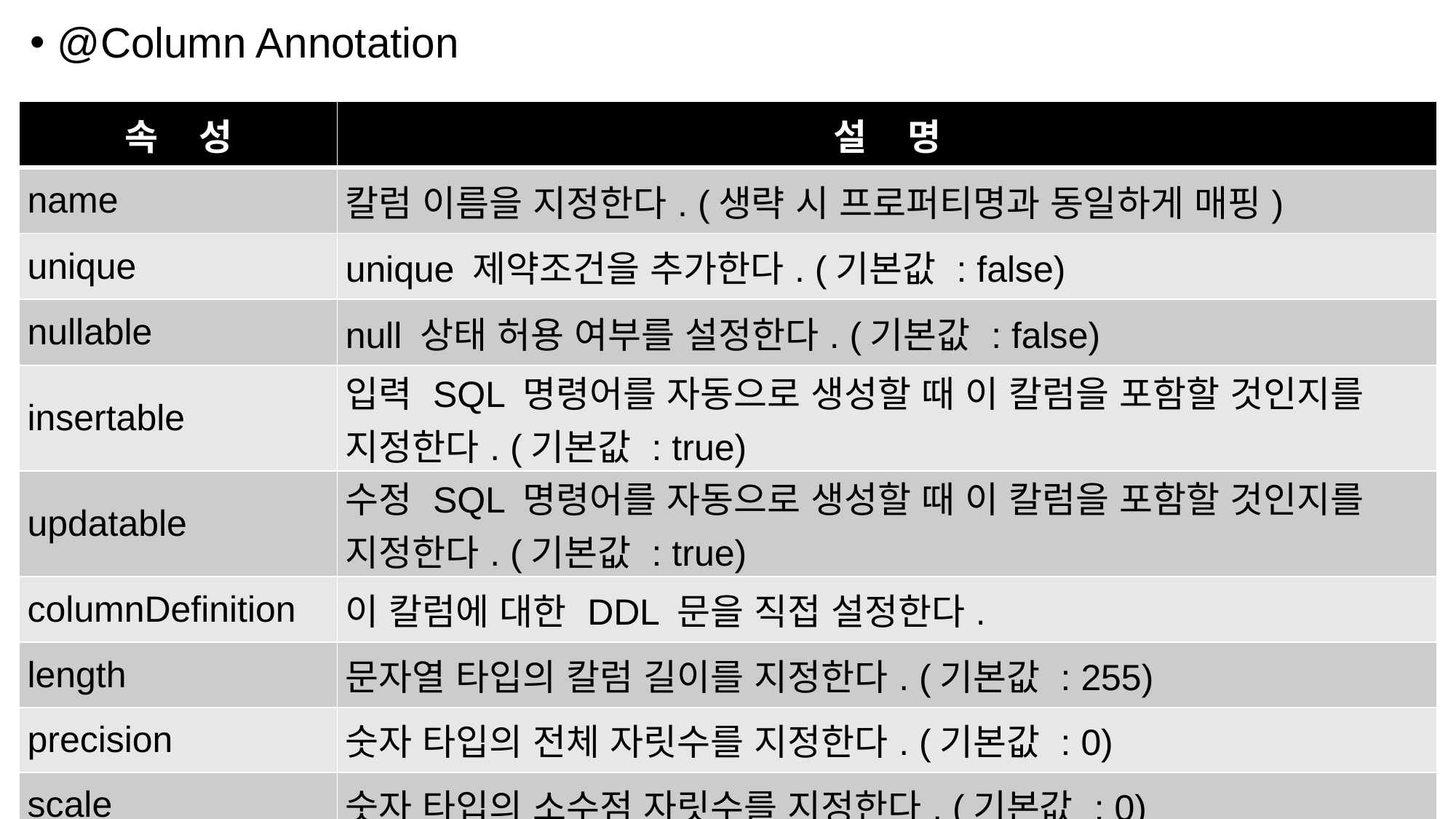

@Column Annotation
| 속 성 | 설 명 |
| --- | --- |
| name | 칼럼 이름을 지정한다. (생략 시 프로퍼티명과 동일하게 매핑) |
| unique | unique 제약조건을 추가한다. (기본값 : false) |
| nullable | null 상태 허용 여부를 설정한다. (기본값 : false) |
| insertable | 입력 SQL 명령어를 자동으로 생성할 때 이 칼럼을 포함할 것인지를 지정한다. (기본값 : true) |
| updatable | 수정 SQL 명령어를 자동으로 생성할 때 이 칼럼을 포함할 것인지를 지정한다. (기본값 : true) |
| columnDefinition | 이 칼럼에 대한 DDL 문을 직접 설정한다. |
| length | 문자열 타입의 칼럼 길이를 지정한다. (기본값 : 255) |
| precision | 숫자 타입의 전체 자릿수를 지정한다. (기본값 : 0) |
| scale | 숫자 타입의 소수점 자릿수를 지정한다. (기본값 : 0) |